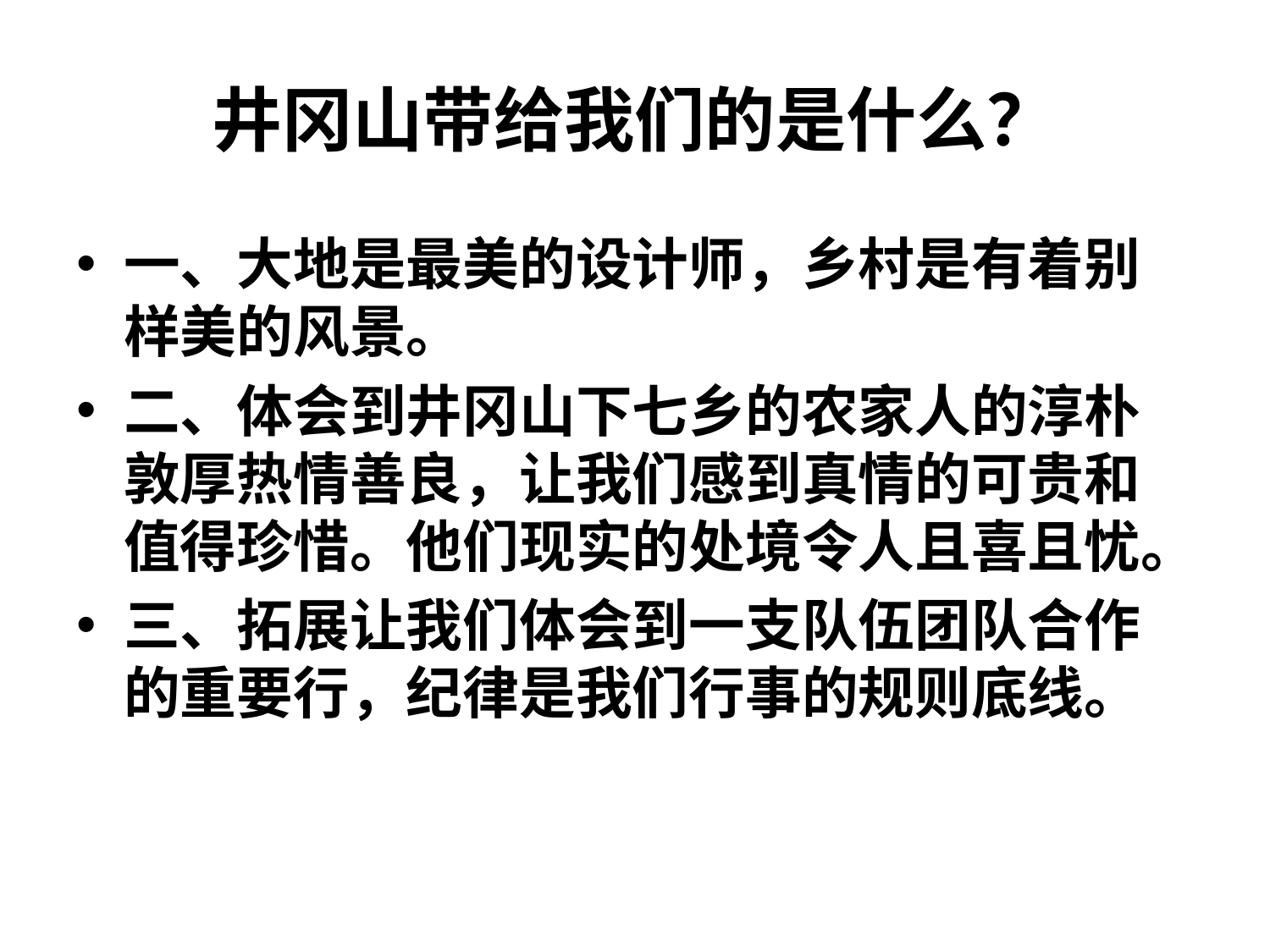

# 井冈山带给我们的是什么？
一、大地是最美的设计师，乡村是有着别样美的风景。
二、体会到井冈山下七乡的农家人的淳朴敦厚热情善良，让我们感到真情的可贵和值得珍惜。他们现实的处境令人且喜且忧。
三、拓展让我们体会到一支队伍团队合作的重要行，纪律是我们行事的规则底线。